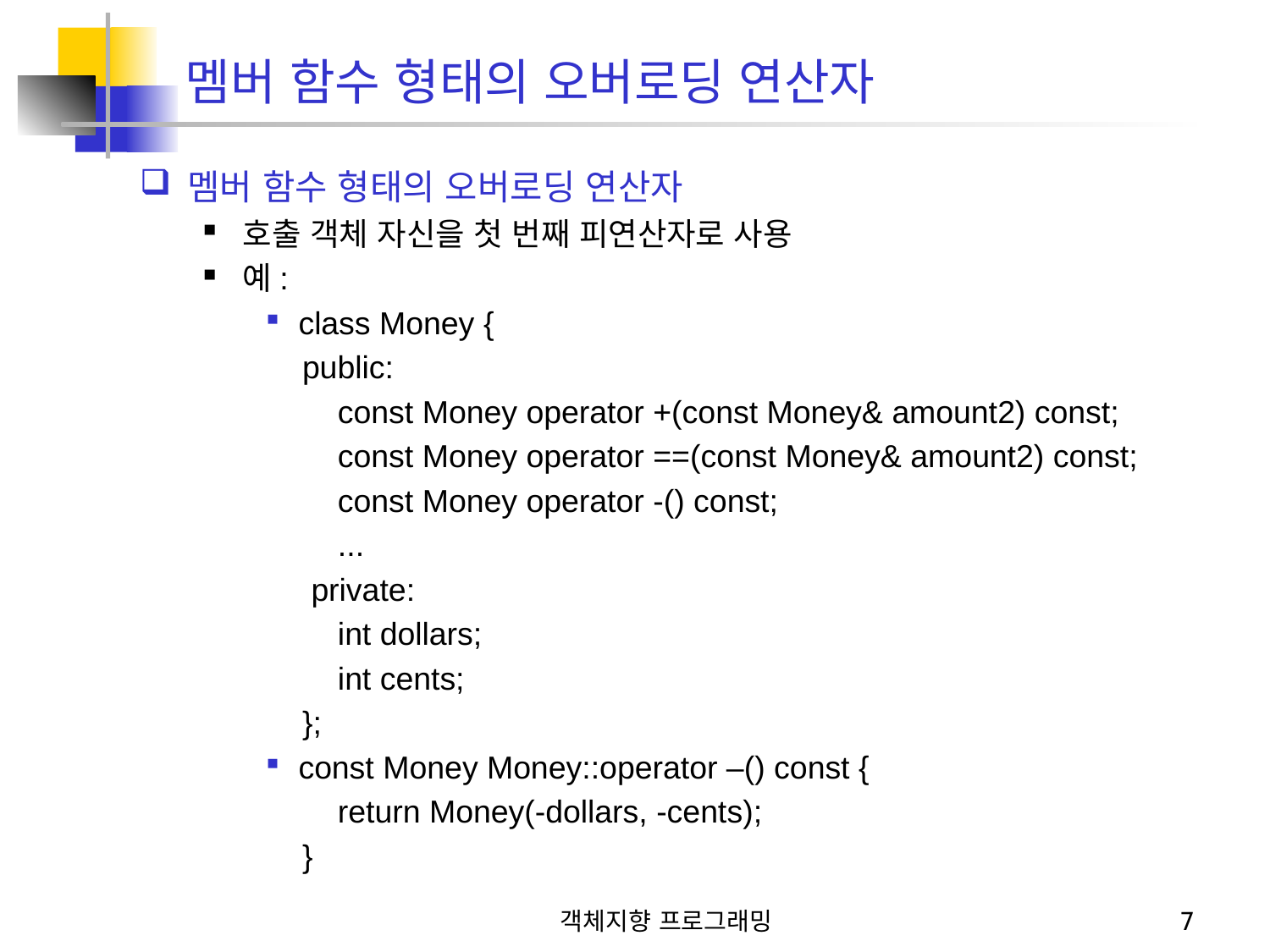

멤버 함수 형태의 오버로딩 연산자
멤버 함수 형태의 오버로딩 연산자
호출 객체 자신을 첫 번째 피연산자로 사용
예:
class Money {
    public:
        const Money operator +(const Money& amount2) const;
        const Money operator ==(const Money& amount2) const;
        const Money operator -() const;
        ...
     private:
        int dollars;
        int cents;
    };
const Money Money::operator –() const {
        return Money(-dollars, -cents);
    }
객체지향 프로그래밍
7